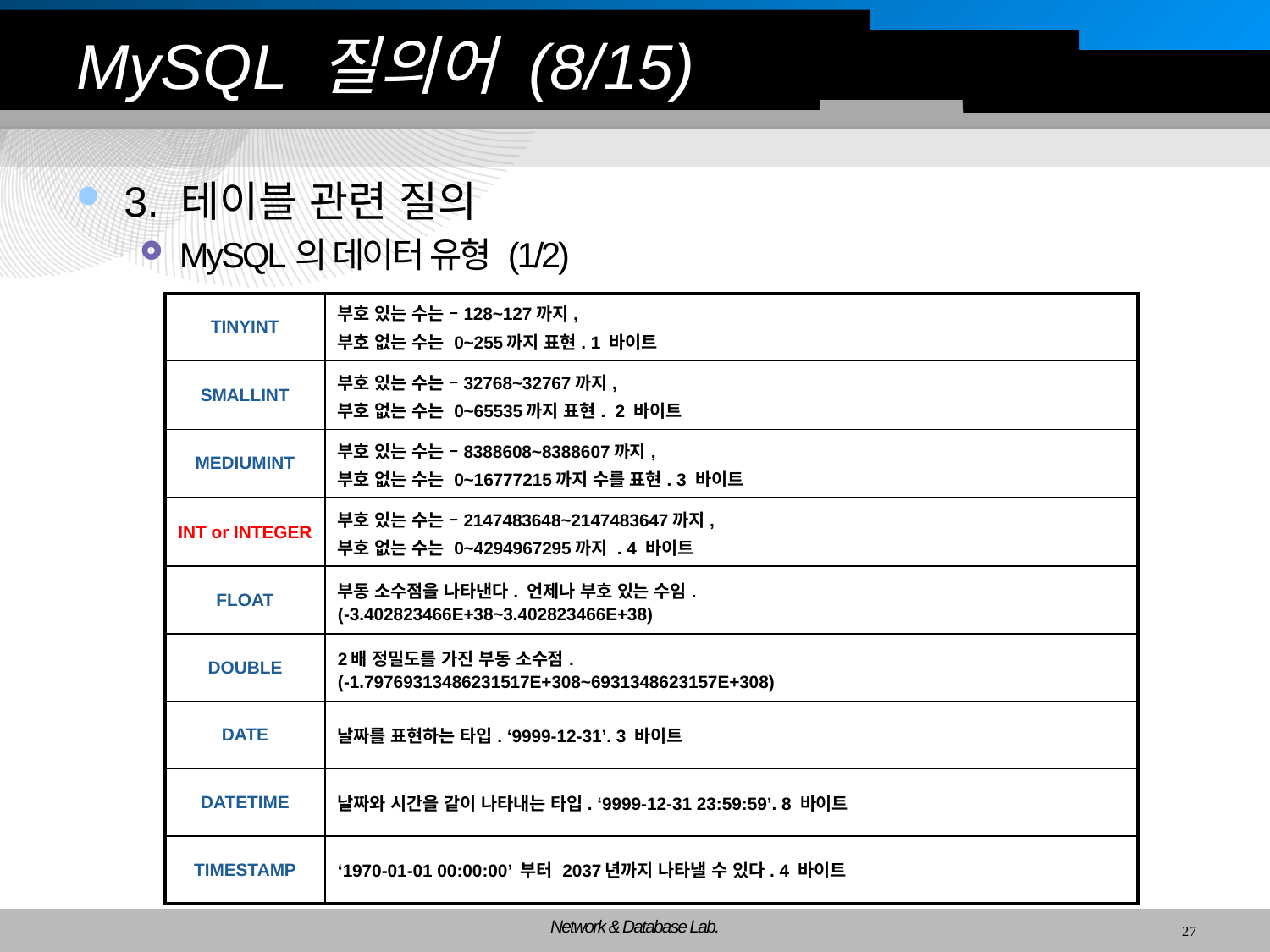

# MySQL 질의어 (8/15)
3. 테이블 관련 질의
MySQL의 데이터 유형 (1/2)
| TINYINT | 부호 있는 수는 –128~127까지, 부호 없는 수는 0~255까지 표현. 1 바이트 |
| --- | --- |
| SMALLINT | 부호 있는 수는 –32768~32767까지, 부호 없는 수는 0~65535까지 표현. 2 바이트 |
| MEDIUMINT | 부호 있는 수는 –8388608~8388607까지, 부호 없는 수는 0~16777215까지 수를 표현. 3 바이트 |
| INT or INTEGER | 부호 있는 수는 –2147483648~2147483647까지, 부호 없는 수는 0~4294967295까지 . 4 바이트 |
| FLOAT | 부동 소수점을 나타낸다. 언제나 부호 있는 수임. (-3.402823466E+38~3.402823466E+38) |
| DOUBLE | 2배 정밀도를 가진 부동 소수점. (-1.79769313486231517E+308~6931348623157E+308) |
| DATE | 날짜를 표현하는 타입. ‘9999-12-31’. 3 바이트 |
| DATETIME | 날짜와 시간을 같이 나타내는 타입. ‘9999-12-31 23:59:59’. 8 바이트 |
| TIMESTAMP | ‘1970-01-01 00:00:00’ 부터 2037년까지 나타낼 수 있다. 4 바이트 |
27